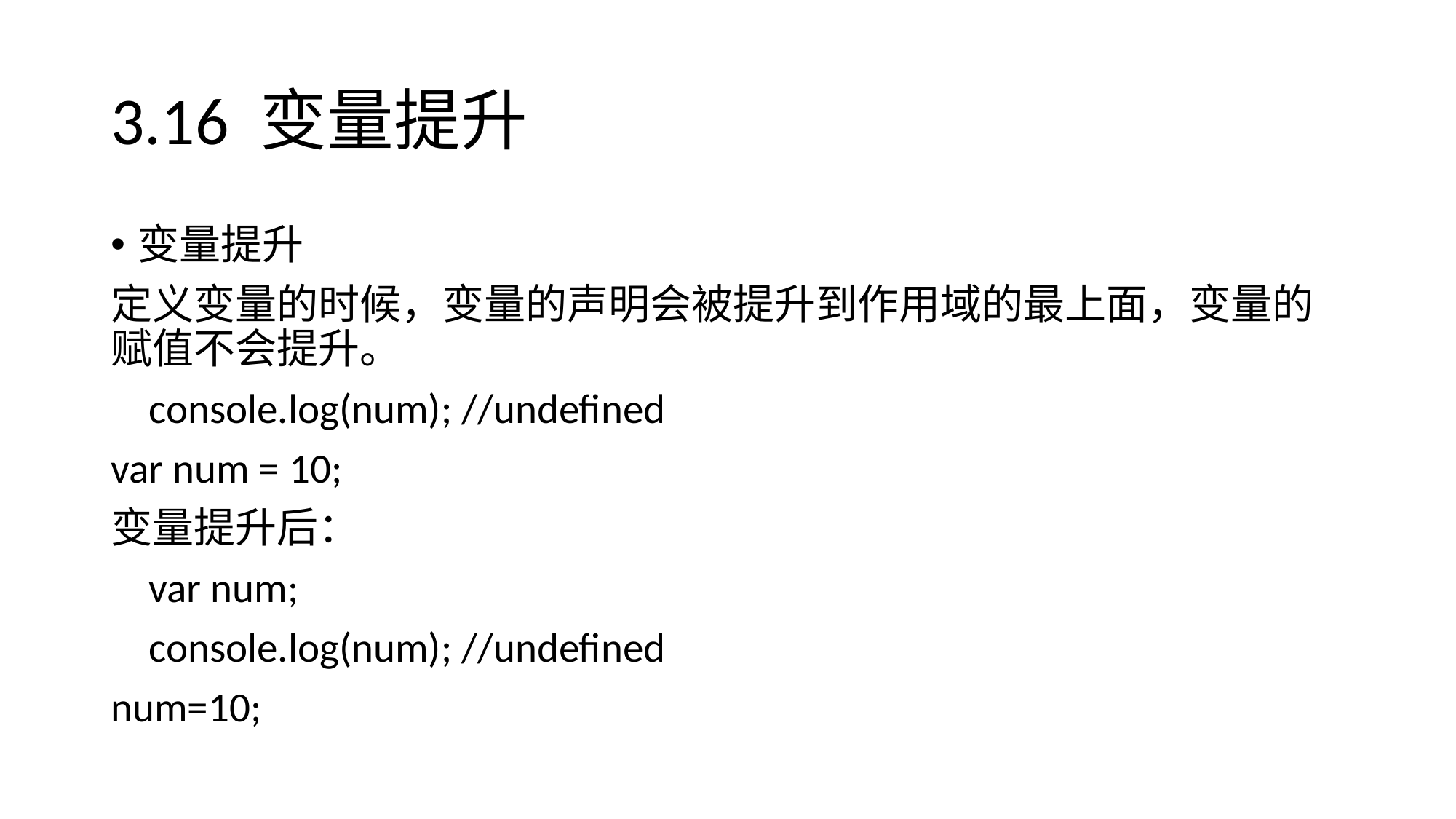

# 3.16 变量提升
变量提升
定义变量的时候，变量的声明会被提升到作用域的最上面，变量的赋值不会提升。
    console.log(num); //undefined
var num = 10;
变量提升后：
    var num;
    console.log(num); //undefined
num=10;